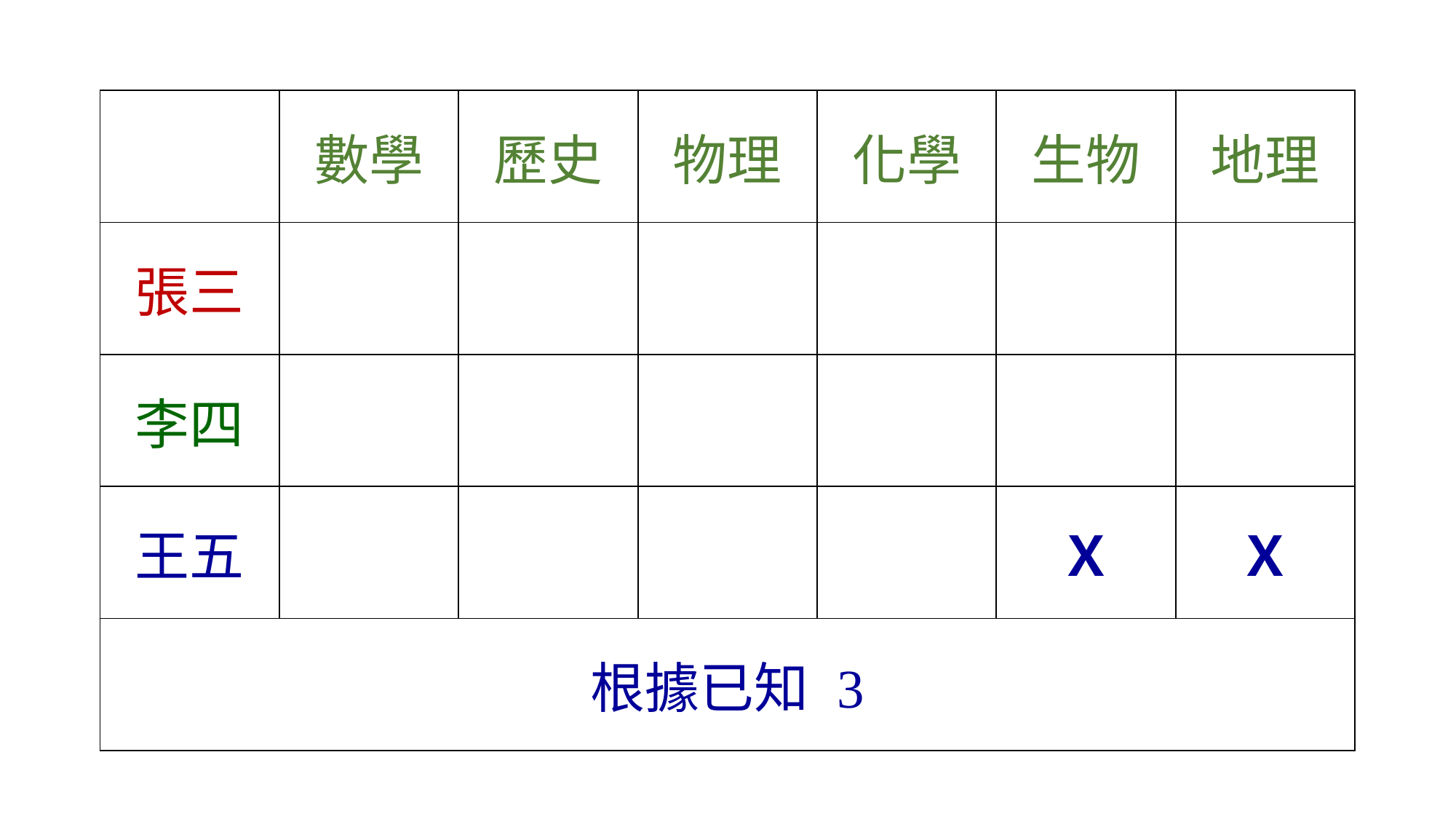

|  | 數學 | 歷史 | 物理 | 化學 | 生物 | 地理 |
| --- | --- | --- | --- | --- | --- | --- |
| 張三 |  |  |  |  |  |  |
| 李四 |  |  |  |  |  |  |
| 王五 |  |  |  |  | Ｘ | Ｘ |
| 根據已知 3 |  |  |  |  |  |  |